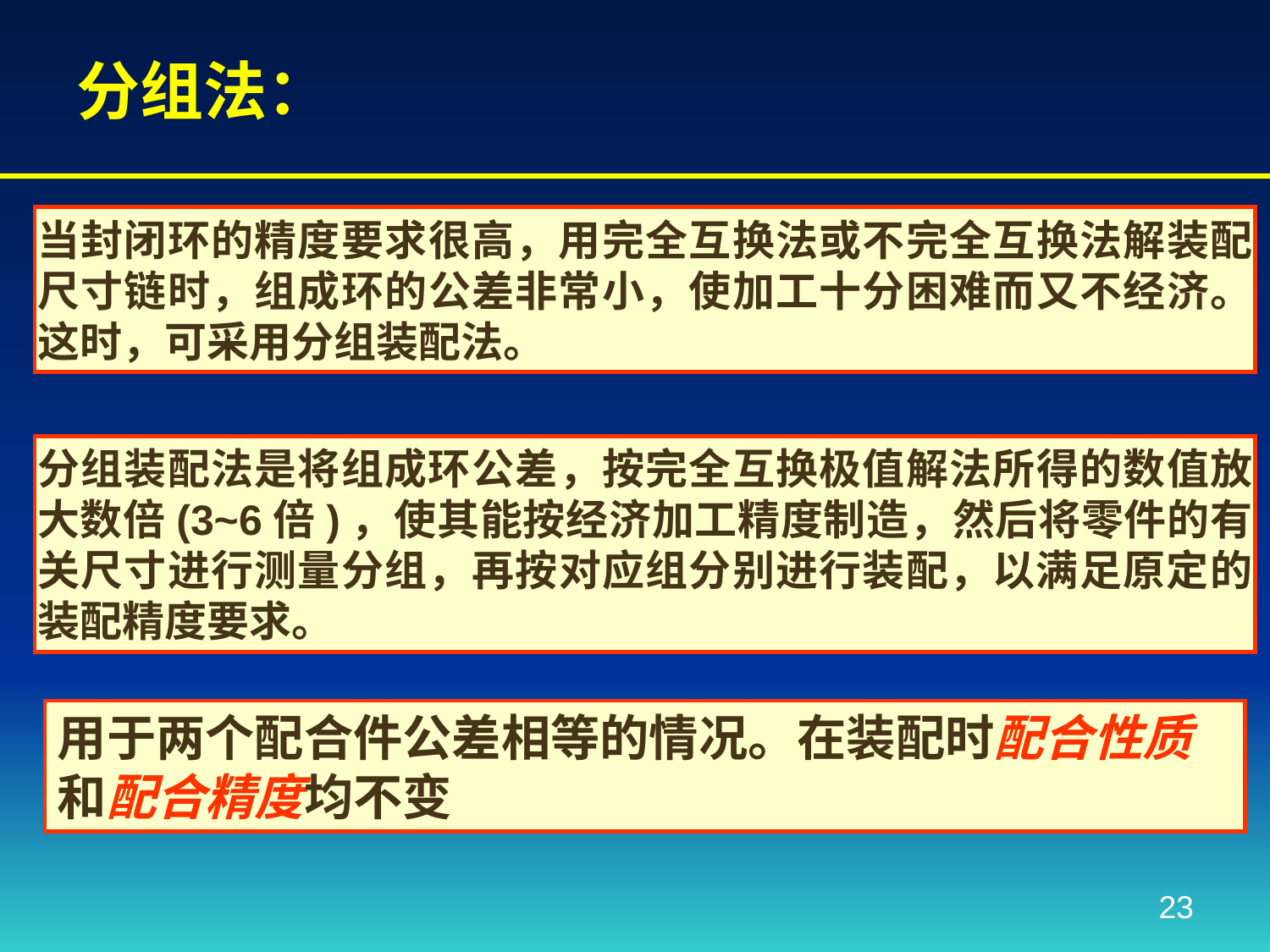

# 分组法：
当封闭环的精度要求很高，用完全互换法或不完全互换法解装配尺寸链时，组成环的公差非常小，使加工十分困难而又不经济。这时，可采用分组装配法。
分组装配法是将组成环公差，按完全互换极值解法所得的数值放大数倍(3~6倍)，使其能按经济加工精度制造，然后将零件的有关尺寸进行测量分组，再按对应组分别进行装配，以满足原定的装配精度要求。
用于两个配合件公差相等的情况。在装配时配合性质和配合精度均不变
23